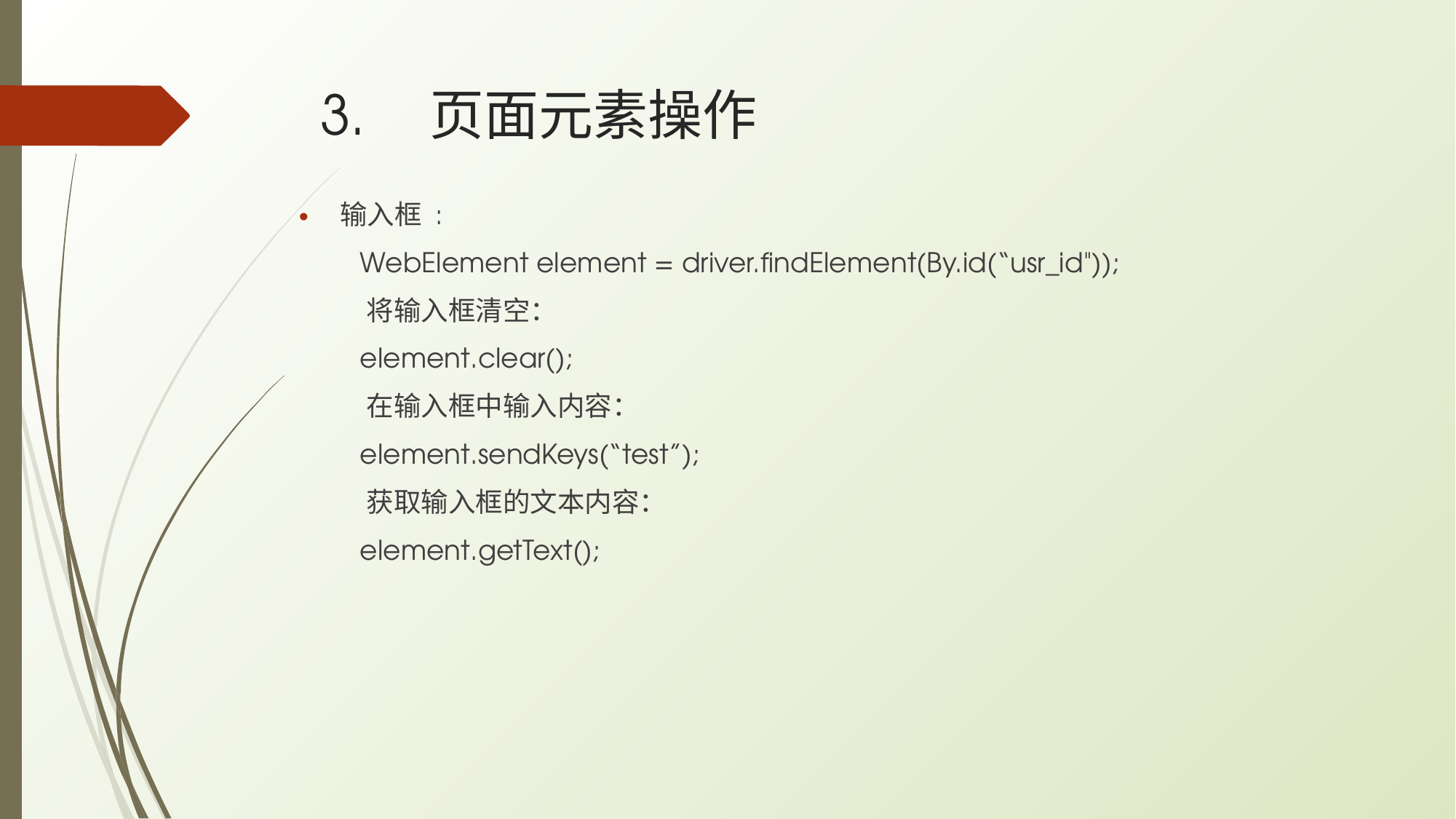

# 3.	页面元素操作
输入框 :
        WebElement element = driver.findElement(By.id(“usr_id"));
        将输入框清空：
        element.clear();
        在输入框中输入内容：
        element.sendKeys(“test”);
        获取输入框的文本内容：
        element.getText();